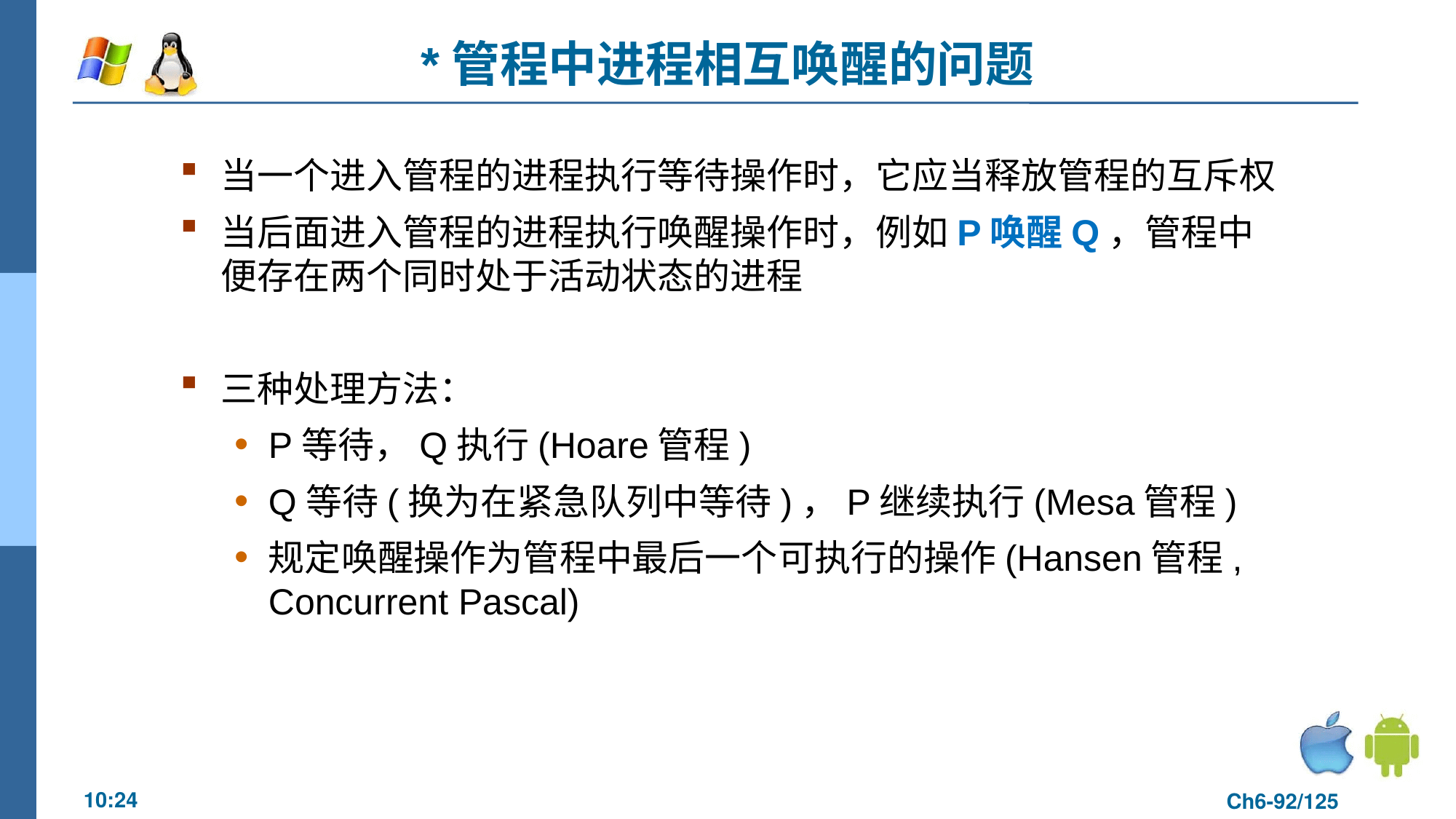

# *管程中进程相互唤醒的问题
当一个进入管程的进程执行等待操作时，它应当释放管程的互斥权
当后面进入管程的进程执行唤醒操作时，例如P唤醒Q，管程中便存在两个同时处于活动状态的进程

三种处理方法：
P等待，Q执行(Hoare管程)
Q等待(换为在紧急队列中等待)，P继续执行(Mesa管程)
规定唤醒操作为管程中最后一个可执行的操作(Hansen管程, Concurrent Pascal)